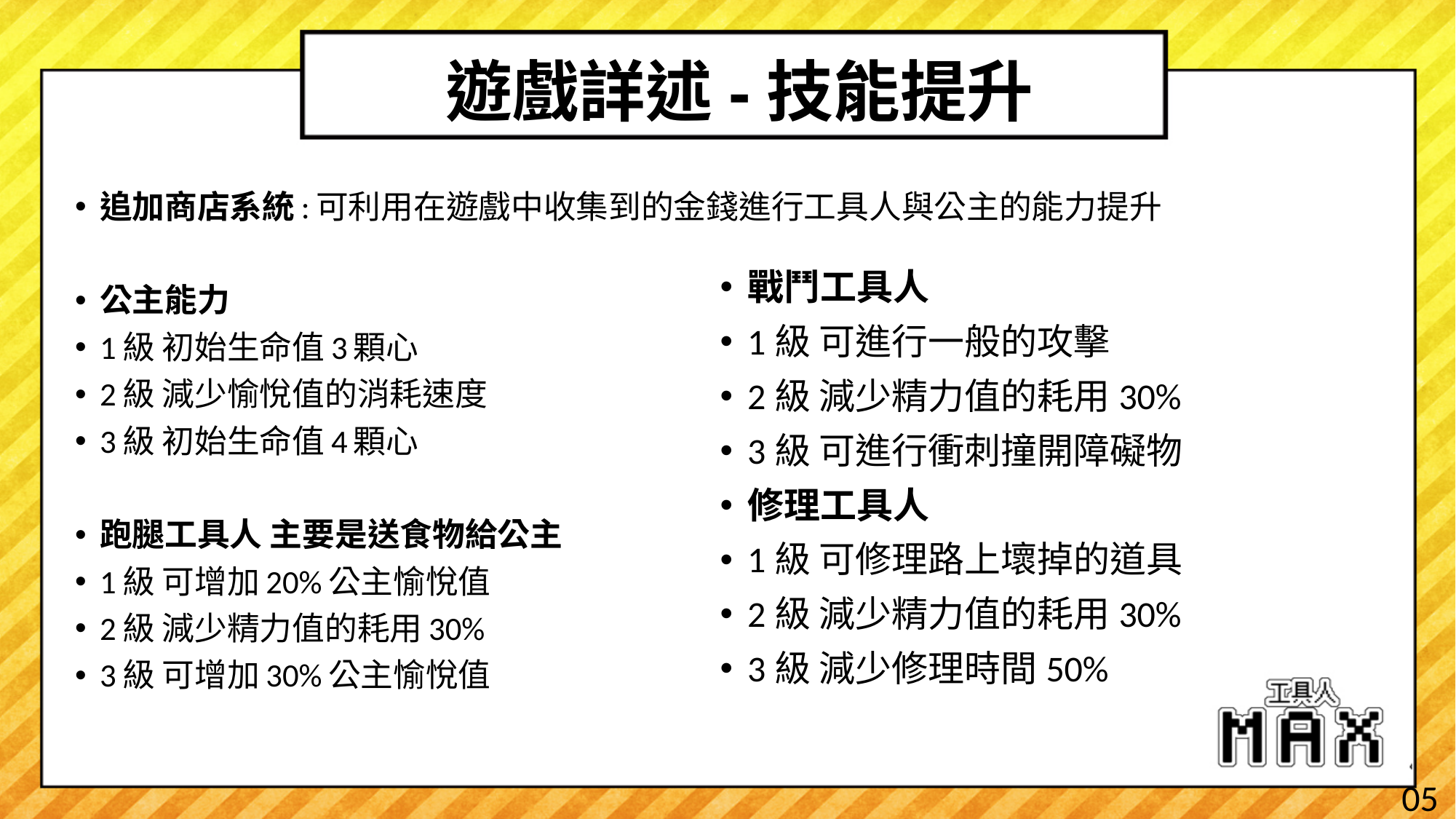

# 遊戲詳述-技能提升
追加商店系統:可利用在遊戲中收集到的金錢進行工具人與公主的能力提升

公主能力
1級 初始生命值3顆心
2級 減少愉悅值的消耗速度
3級 初始生命值4顆心

跑腿工具人 主要是送食物給公主
1級 可增加20%公主愉悅值
2級 減少精力值的耗用30%
3級 可增加30%公主愉悅值

戰鬥工具人
1級 可進行一般的攻擊
2級 減少精力值的耗用30%
3級 可進行衝刺撞開障礙物
修理工具人
1級 可修理路上壞掉的道具
2級 減少精力值的耗用30%
3級 減少修理時間50%

05